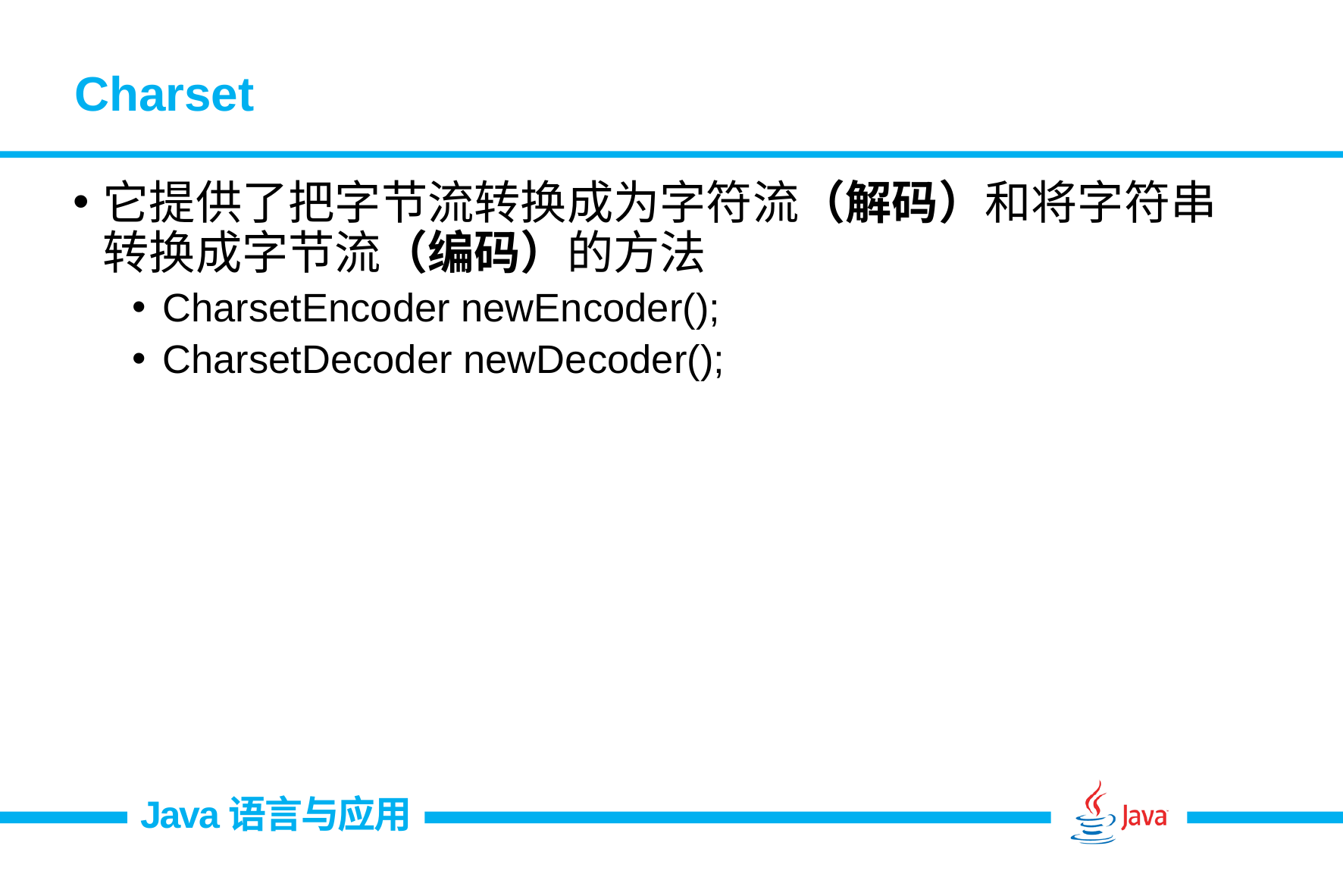

# Charset
它提供了把字节流转换成为字符流（解码）和将字符串转换成字节流（编码）的方法
CharsetEncoder newEncoder();
CharsetDecoder newDecoder();

106